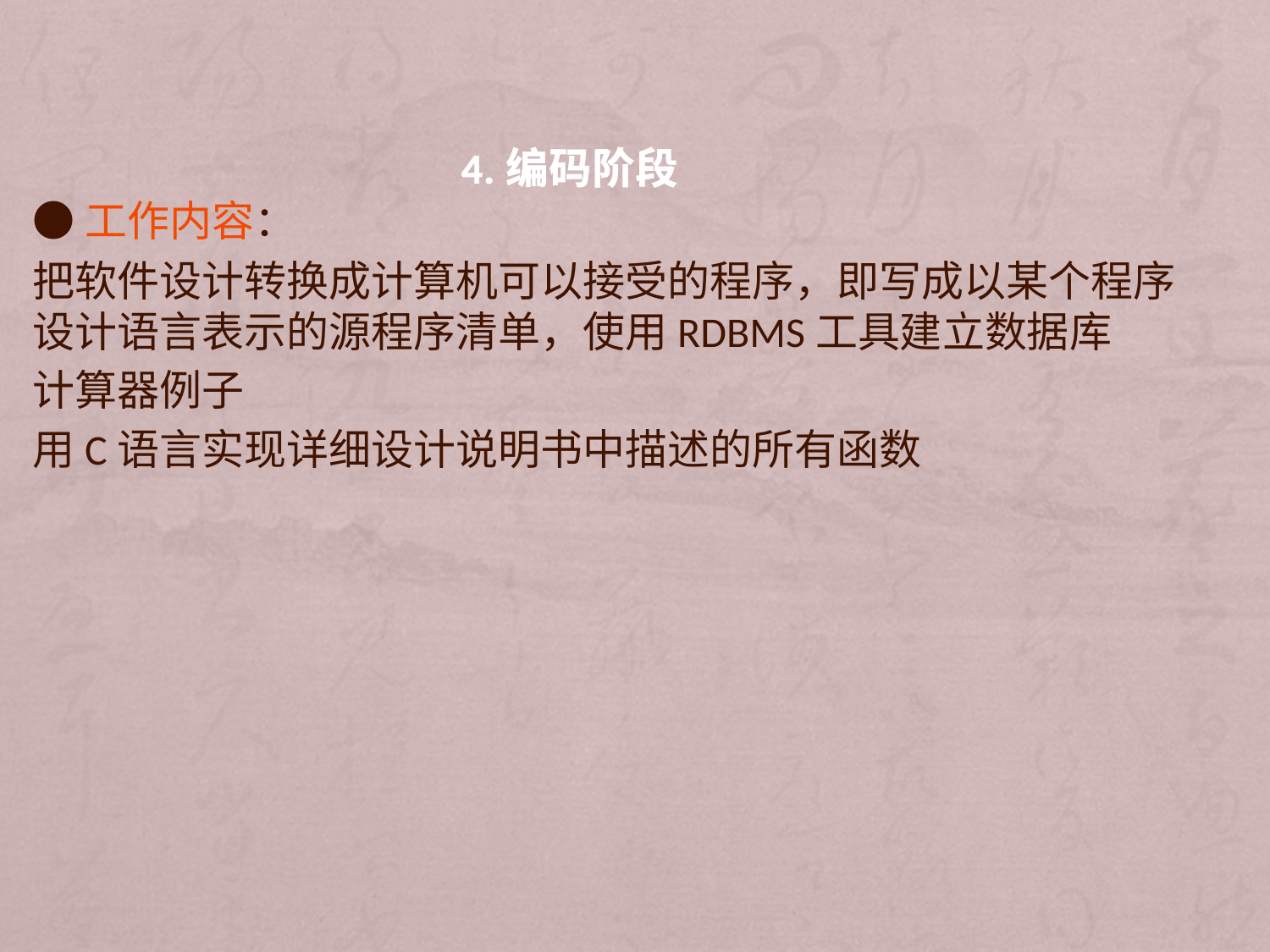

# 4.编码阶段
●工作内容：
把软件设计转换成计算机可以接受的程序，即写成以某个程序设计语言表示的源程序清单，使用RDBMS工具建立数据库
计算器例子
用C语言实现详细设计说明书中描述的所有函数